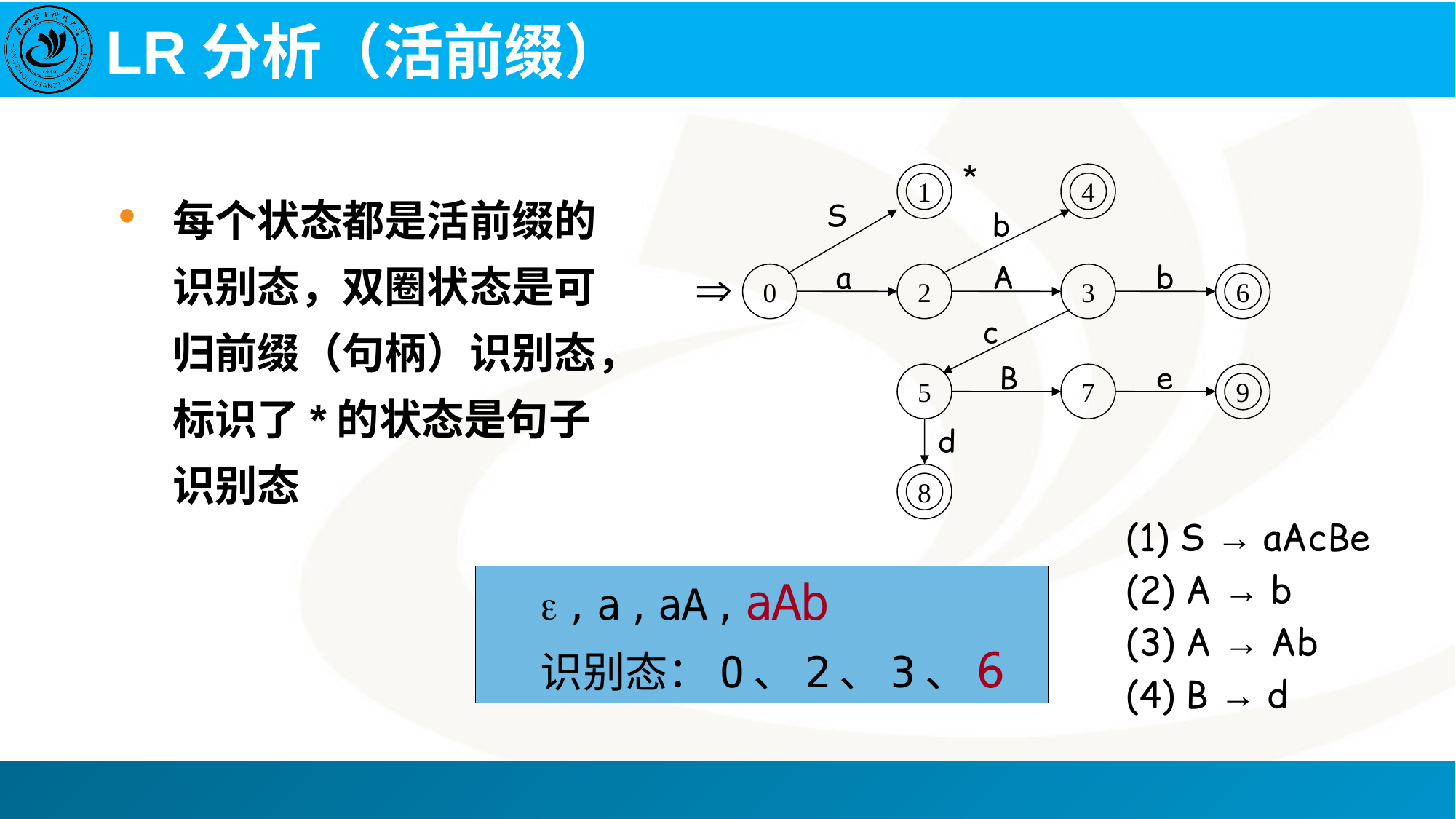

# LR分析（活前缀）
*
1
4

每个状态都是活前缀的识别态，双圈状态是可归前缀（句柄）识别态，标识了*的状态是句子识别态
S
b

⇒
a
A
b
0
2
3
6

c

B
e
5
7
9

d

8

(1) S → aAcBe
(2) A → b
(3) A → Ab
(4) B → d
ε , a , aA , aAb
识别态：0、2、3、6
35